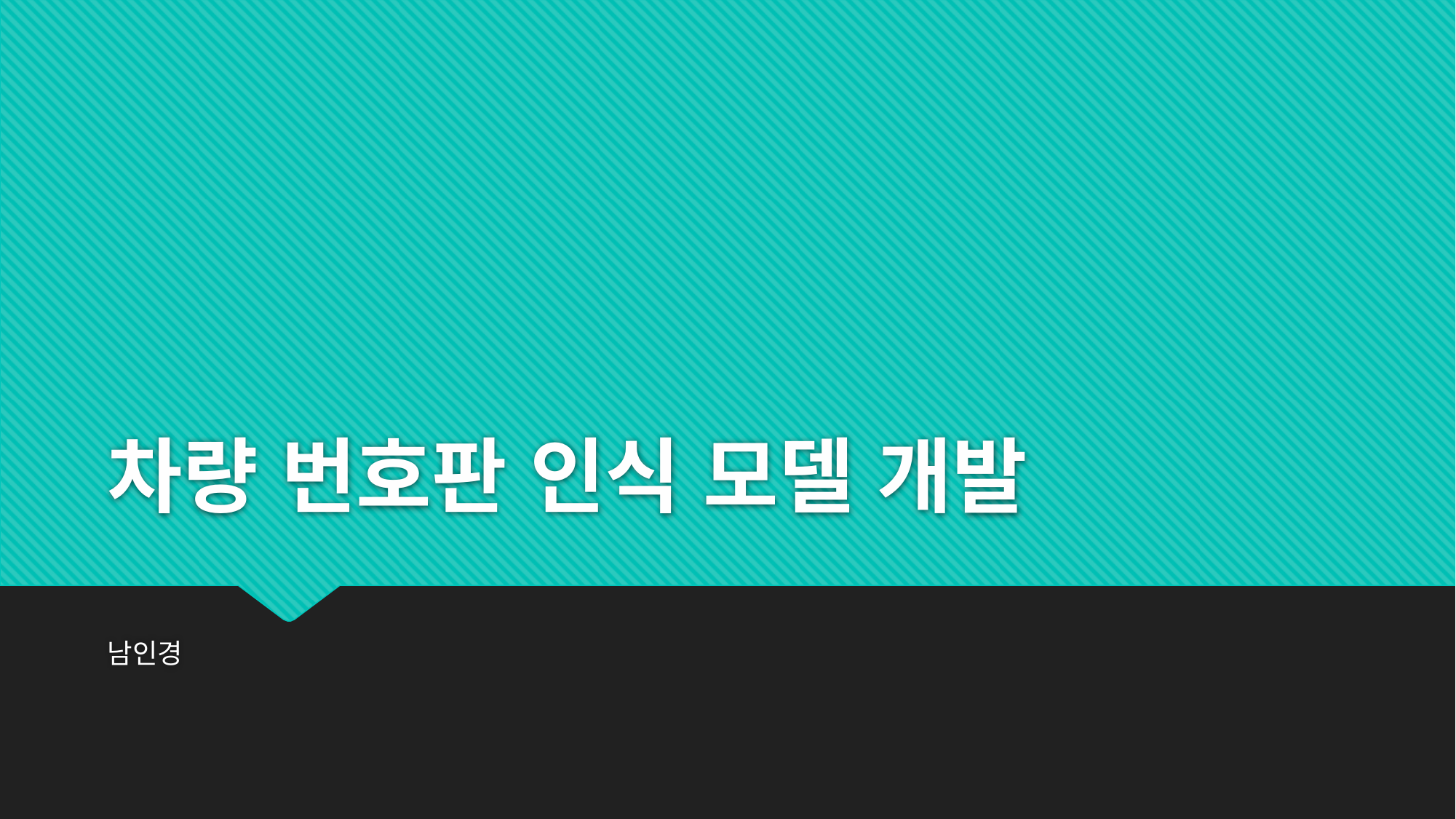

# 차량 번호판 인식 모델 개발
남인경